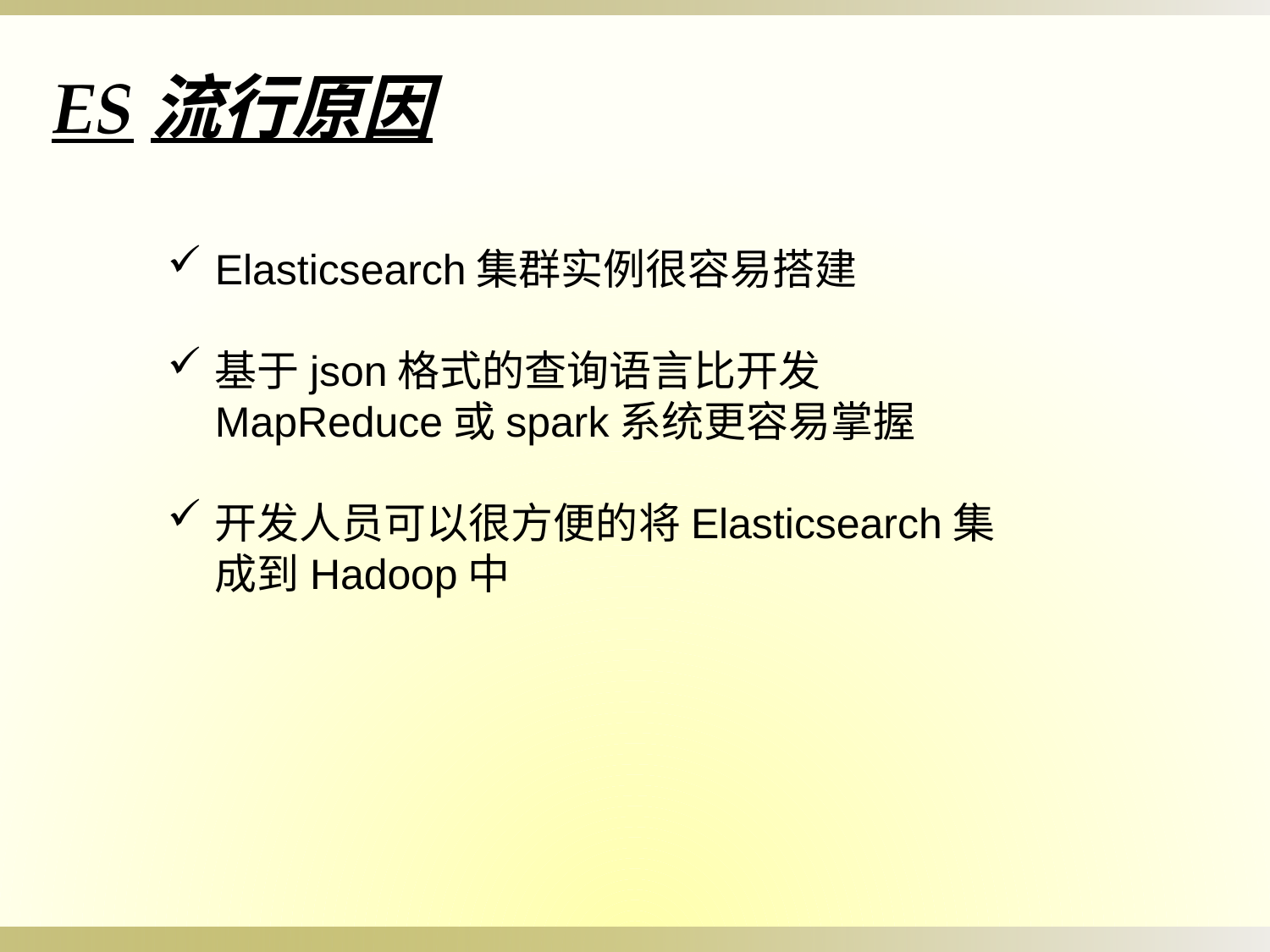

ES流行原因
Elasticsearch集群实例很容易搭建

基于json格式的查询语言比开发MapReduce或spark系统更容易掌握

开发人员可以很方便的将Elasticsearch集成到Hadoop中